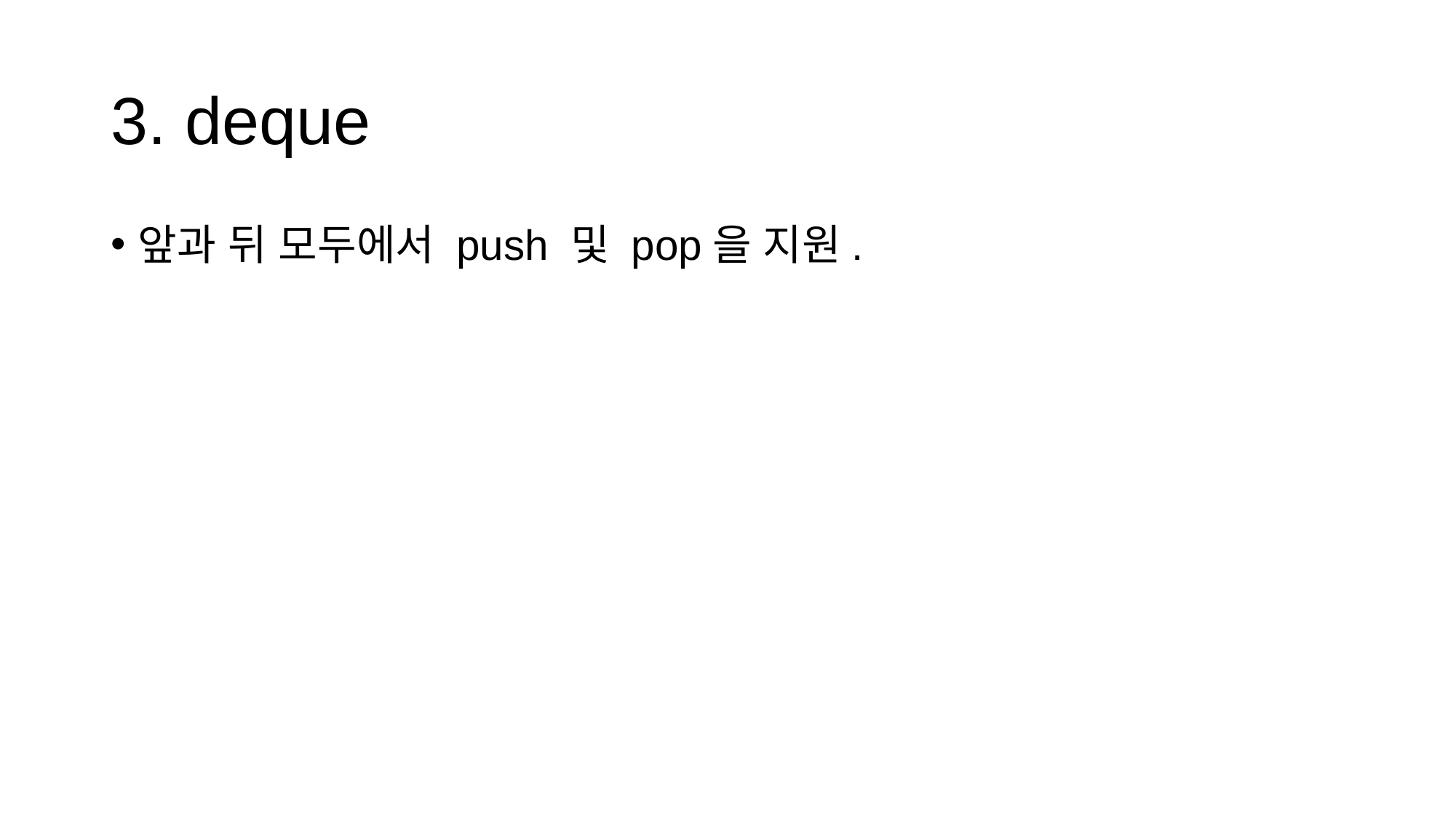

# 3. deque
앞과 뒤 모두에서 push 및 pop을 지원.